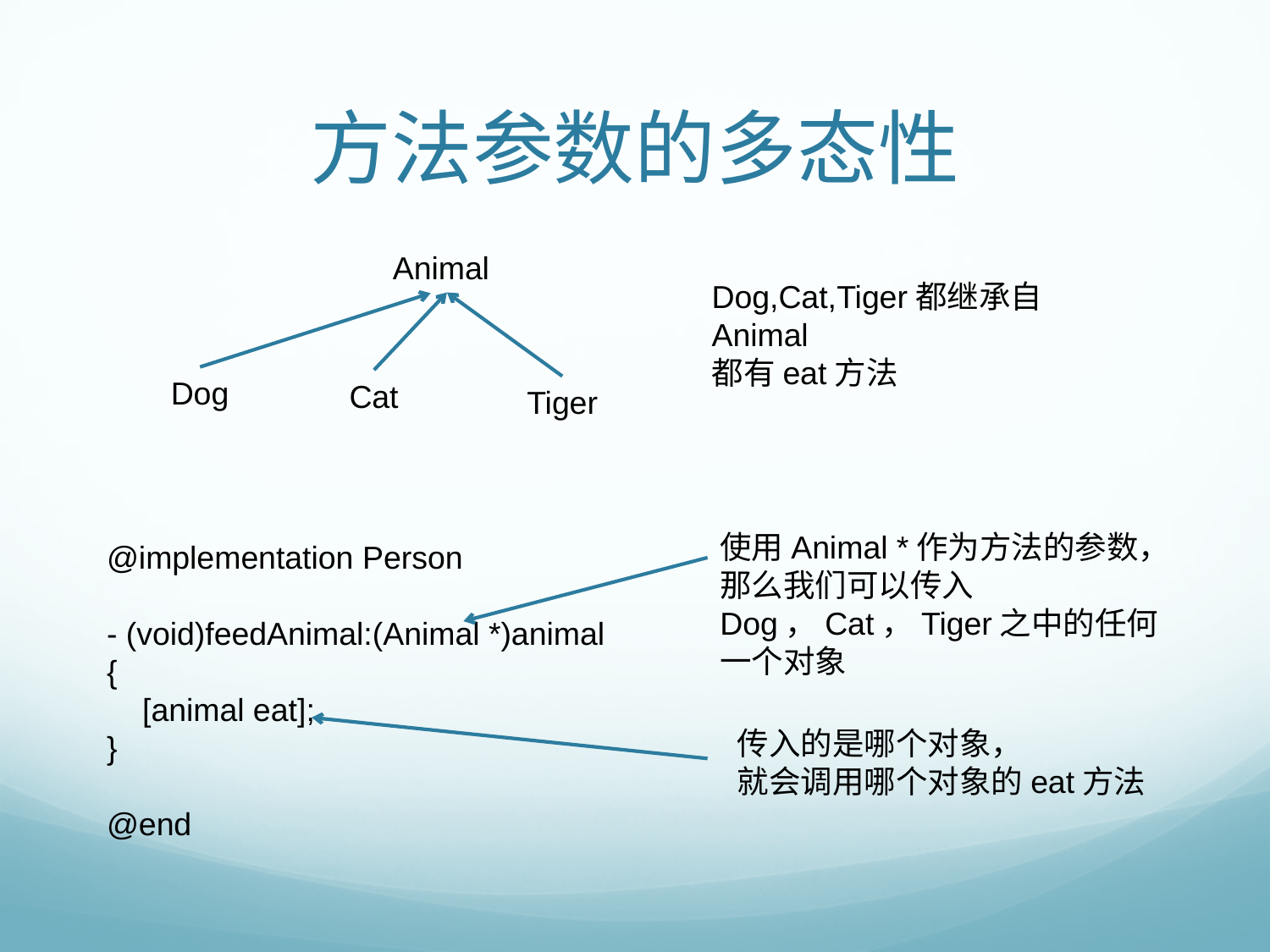

# 方法参数的多态性
Animal
Dog,Cat,Tiger都继承自Animal
都有eat方法
Dog
Cat
Tiger
使用Animal *作为方法的参数，那么我们可以传入Dog，Cat，Tiger之中的任何一个对象
@implementation Person

- (void)feedAnimal:(Animal *)animal
{
    [animal eat];
}

@end
传入的是哪个对象，
就会调用哪个对象的eat方法